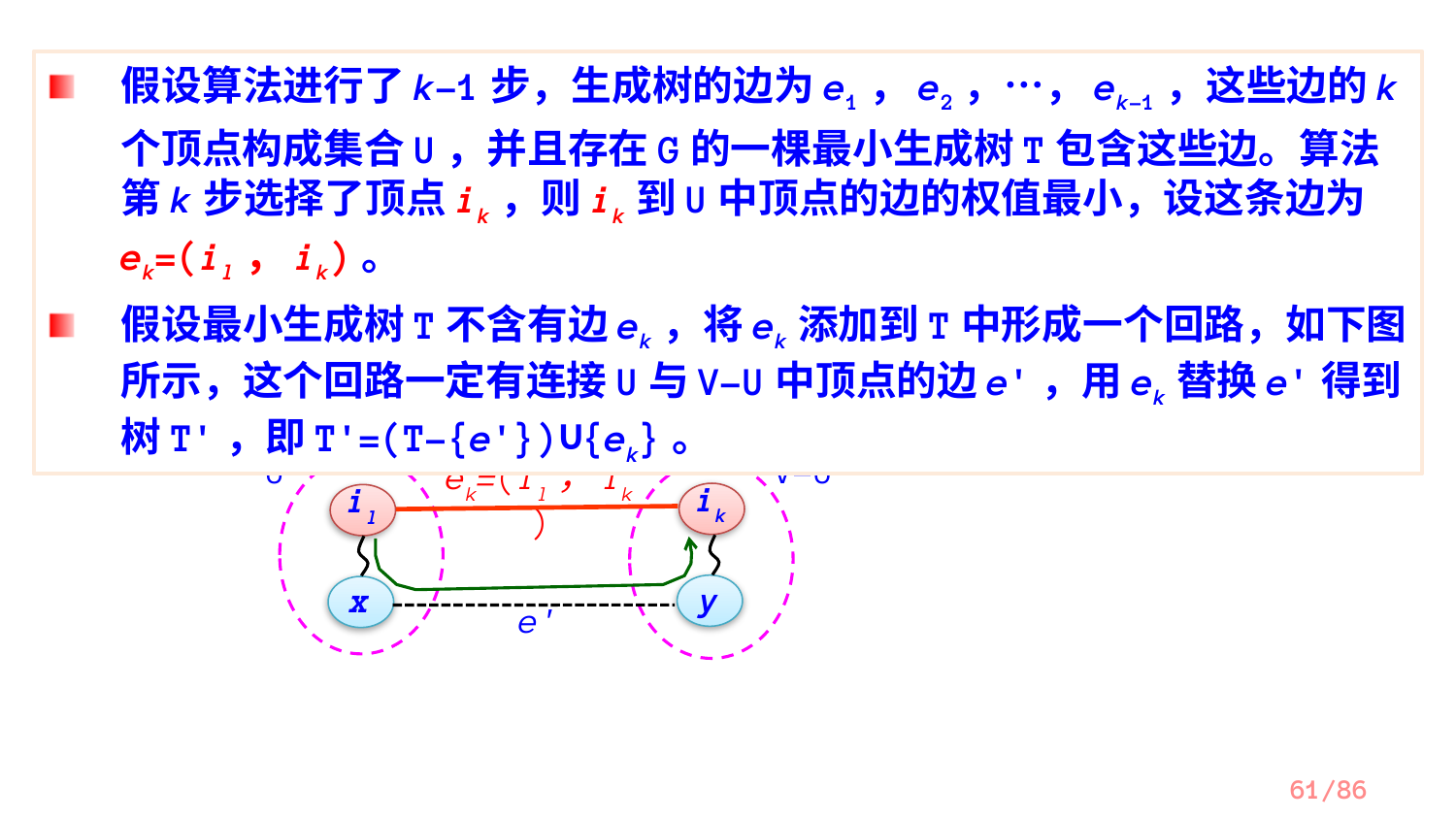

假设算法进行了k-1步，生成树的边为e1，e2，…，ek-1，这些边的k个顶点构成集合U，并且存在G的一棵最小生成树T包含这些边。算法第k步选择了顶点ik，则ik到U中顶点的边的权值最小，设这条边为ek=(il，ik)。
假设最小生成树T不含有边ek，将ek添加到T中形成一个回路，如下图所示，这个回路一定有连接U与V-U中顶点的边e'，用ek替换e'得到树T'，即T'=(T-{e'})∪{ek}。
U
V-U

ek=(il，ik)
ik
il

y
x
e'

61/86